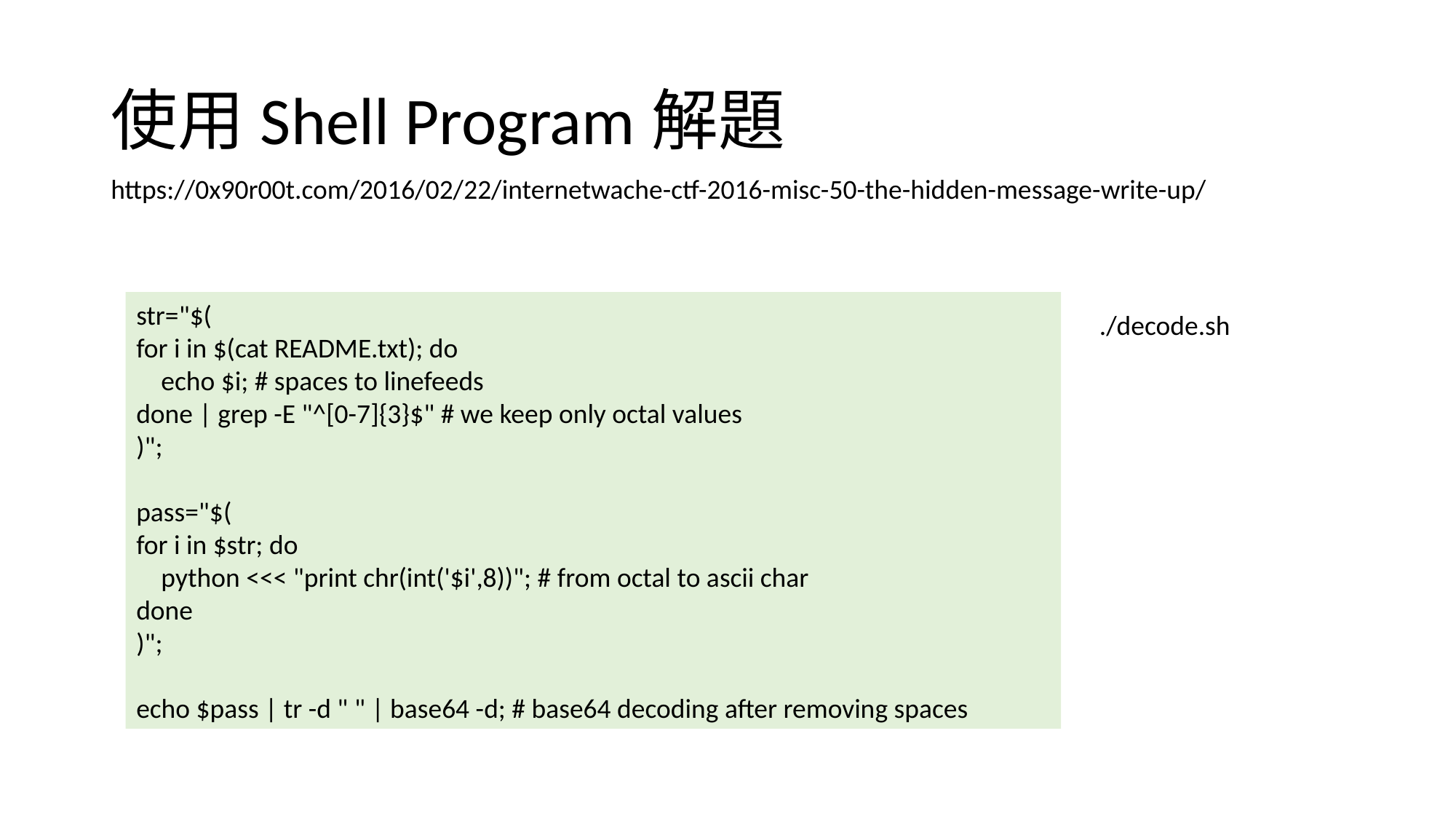

# 使用Shell Program解題
https://0x90r00t.com/2016/02/22/internetwache-ctf-2016-misc-50-the-hidden-message-write-up/
str="$(
for i in $(cat README.txt); do
    echo $i; # spaces to linefeeds
done | grep -E "^[0-7]{3}$" # we keep only octal values
)";

pass="$(
for i in $str; do
    python <<< "print chr(int('$i',8))"; # from octal to ascii char
done
)";

echo $pass | tr -d " " | base64 -d; # base64 decoding after removing spaces
./decode.sh